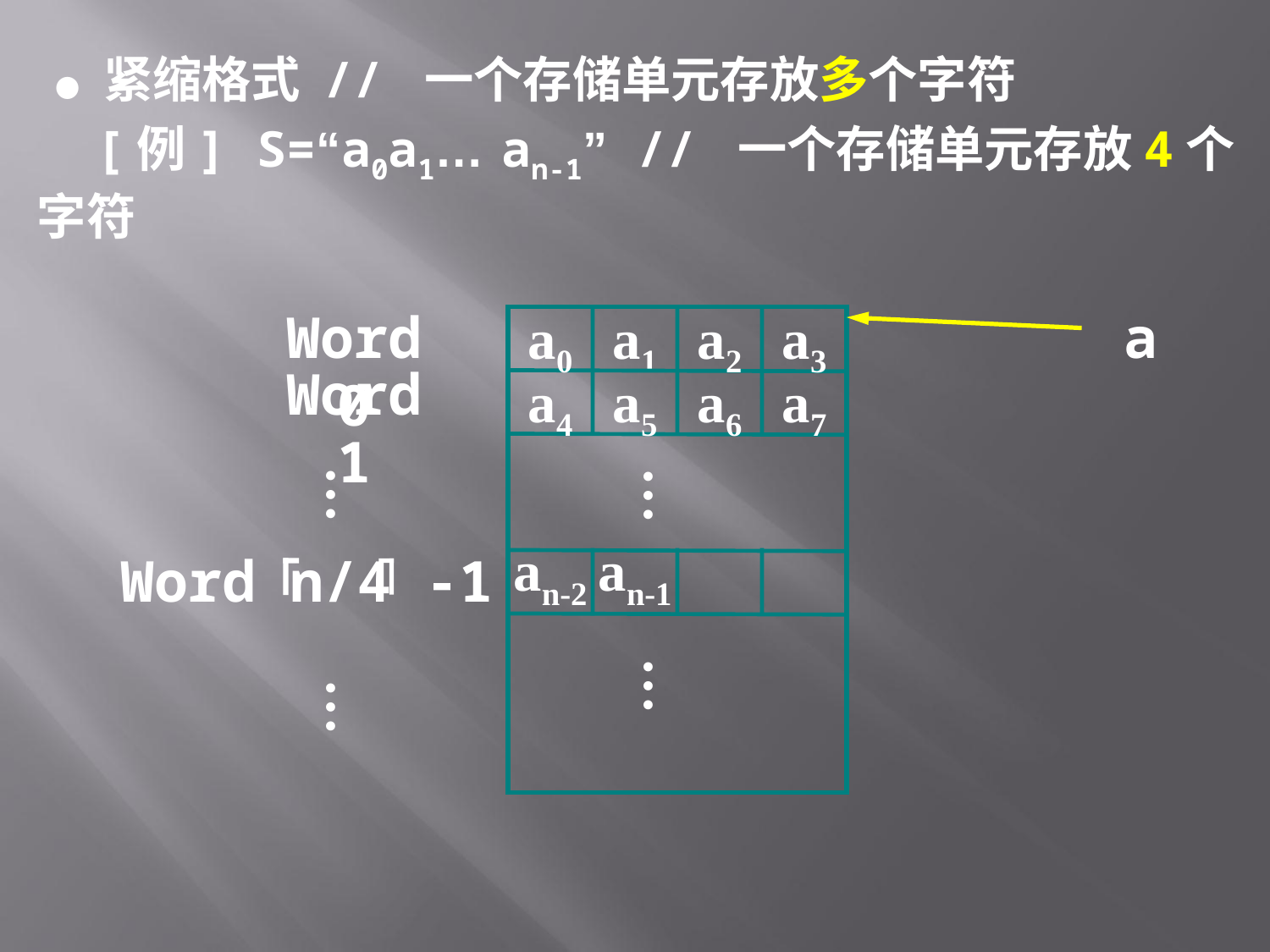

● 紧缩格式 // 一个存储单元存放多个字符
  [例] S=“a0a1… an-1” // 一个存储单元存放4个字符

Word 0
a0
a1
a2
a3

Word 1
a4
a5
a6
a7

…
…
an-2
an-1
Word n/4 -1

…
…
a